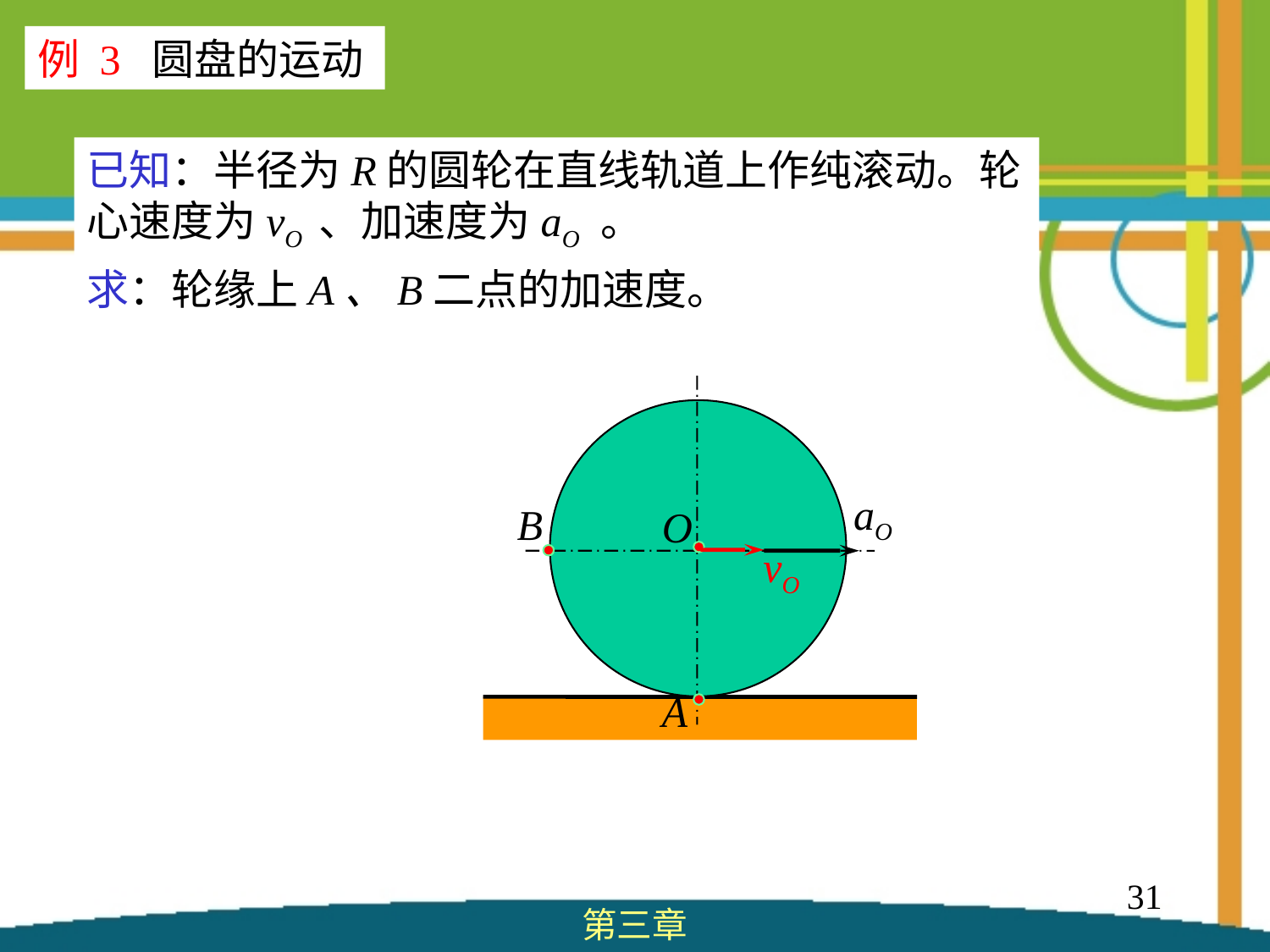

例 3  圆盘的运动
已知：半径为R的圆轮在直线轨道上作纯滚动。轮心速度为vO 、加速度为aO 。
求：轮缘上A、B二点的加速度。

aO

B

O

vO

A

31